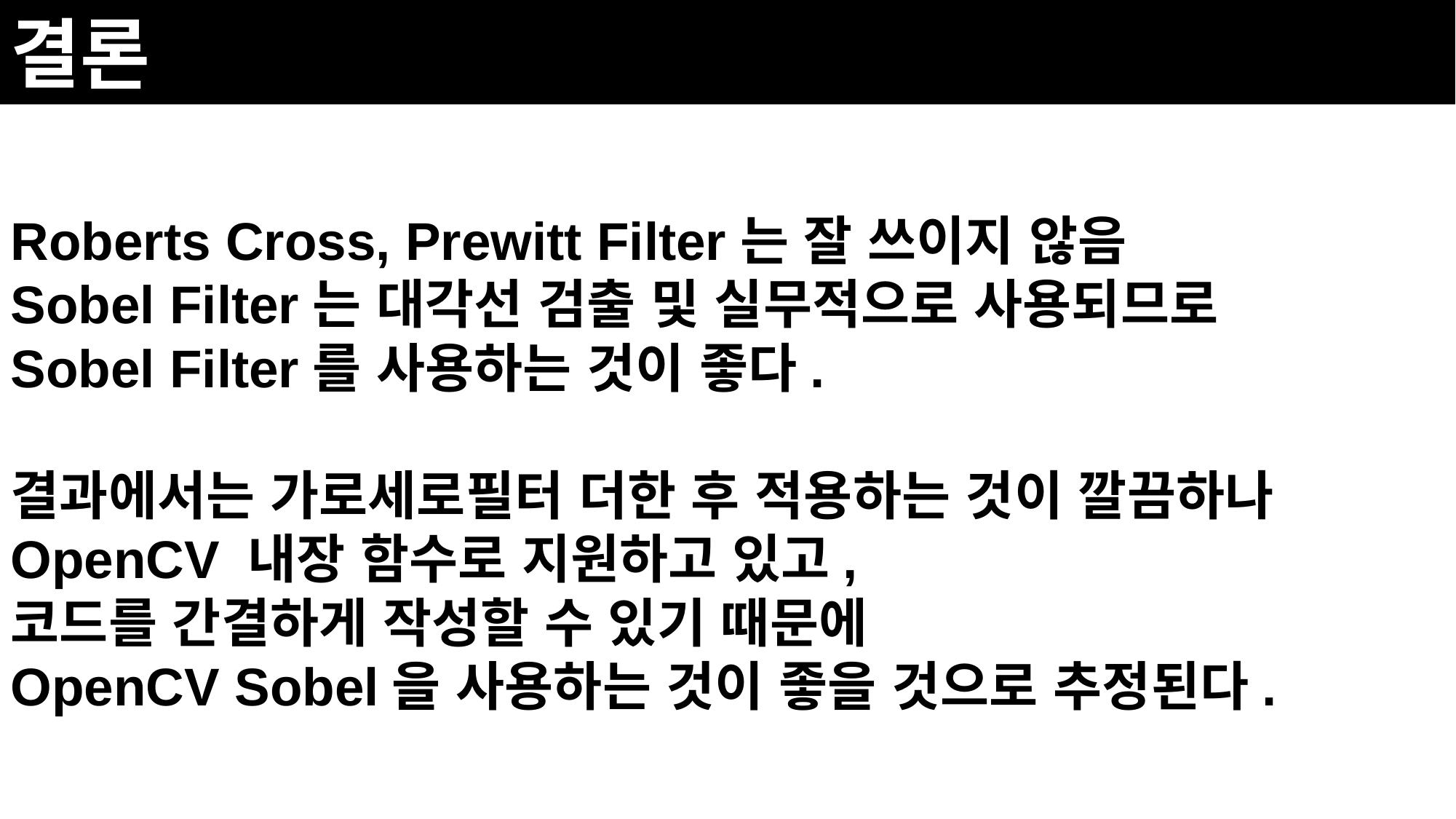

결론
Roberts Cross, Prewitt Filter는 잘 쓰이지 않음
Sobel Filter는 대각선 검출 및 실무적으로 사용되므로
Sobel Filter를 사용하는 것이 좋다.

결과에서는 가로세로필터 더한 후 적용하는 것이 깔끔하나
OpenCV 내장 함수로 지원하고 있고,
코드를 간결하게 작성할 수 있기 때문에
OpenCV Sobel을 사용하는 것이 좋을 것으로 추정된다.